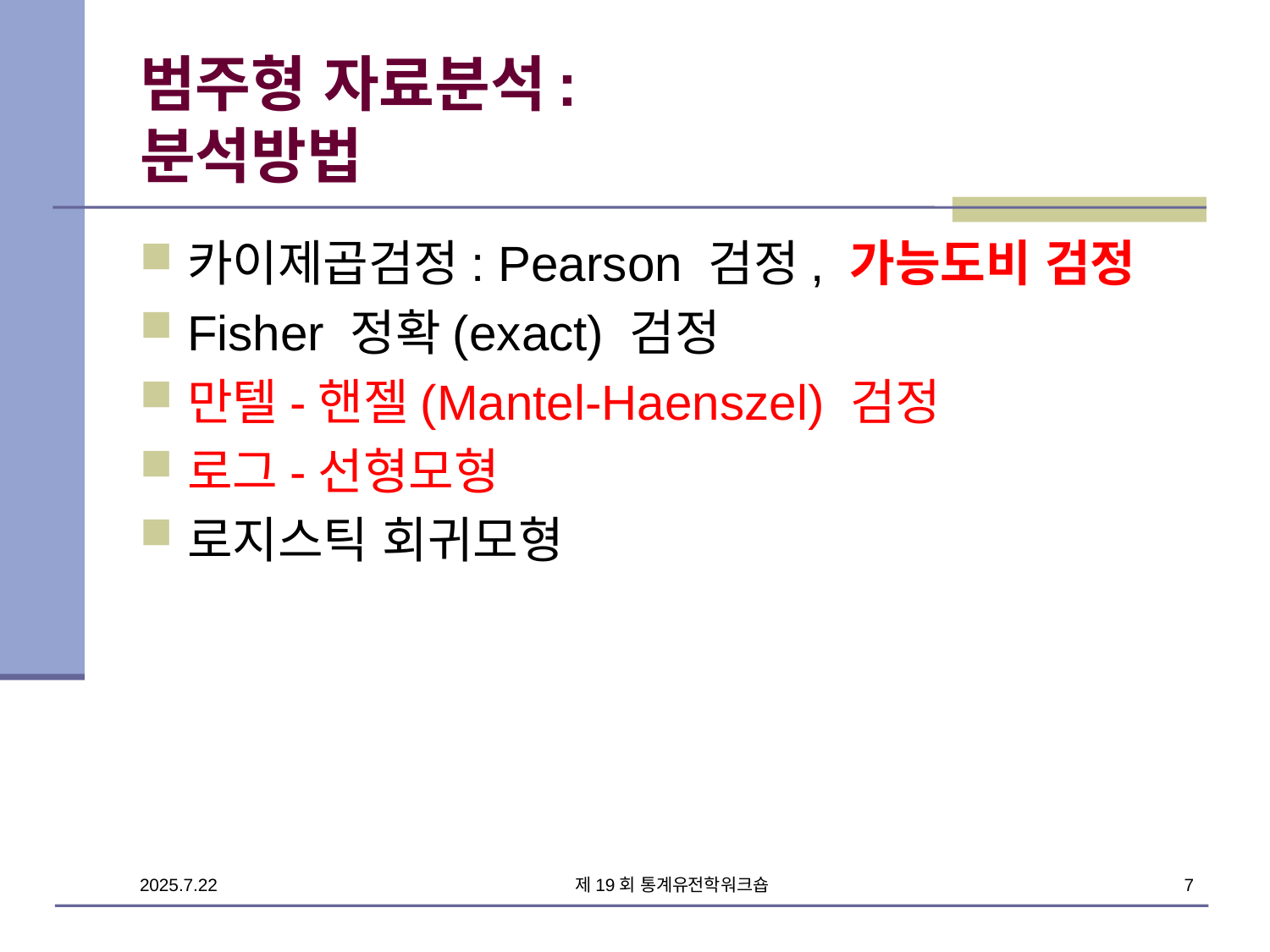

# 범주형 자료분석: 분석방법
카이제곱검정: Pearson 검정, 가능도비 검정
Fisher 정확(exact) 검정
만텔-핸젤(Mantel-Haenszel) 검정
로그-선형모형
로지스틱 회귀모형
제19회 통계유전학워크숍
7
2025.7.22